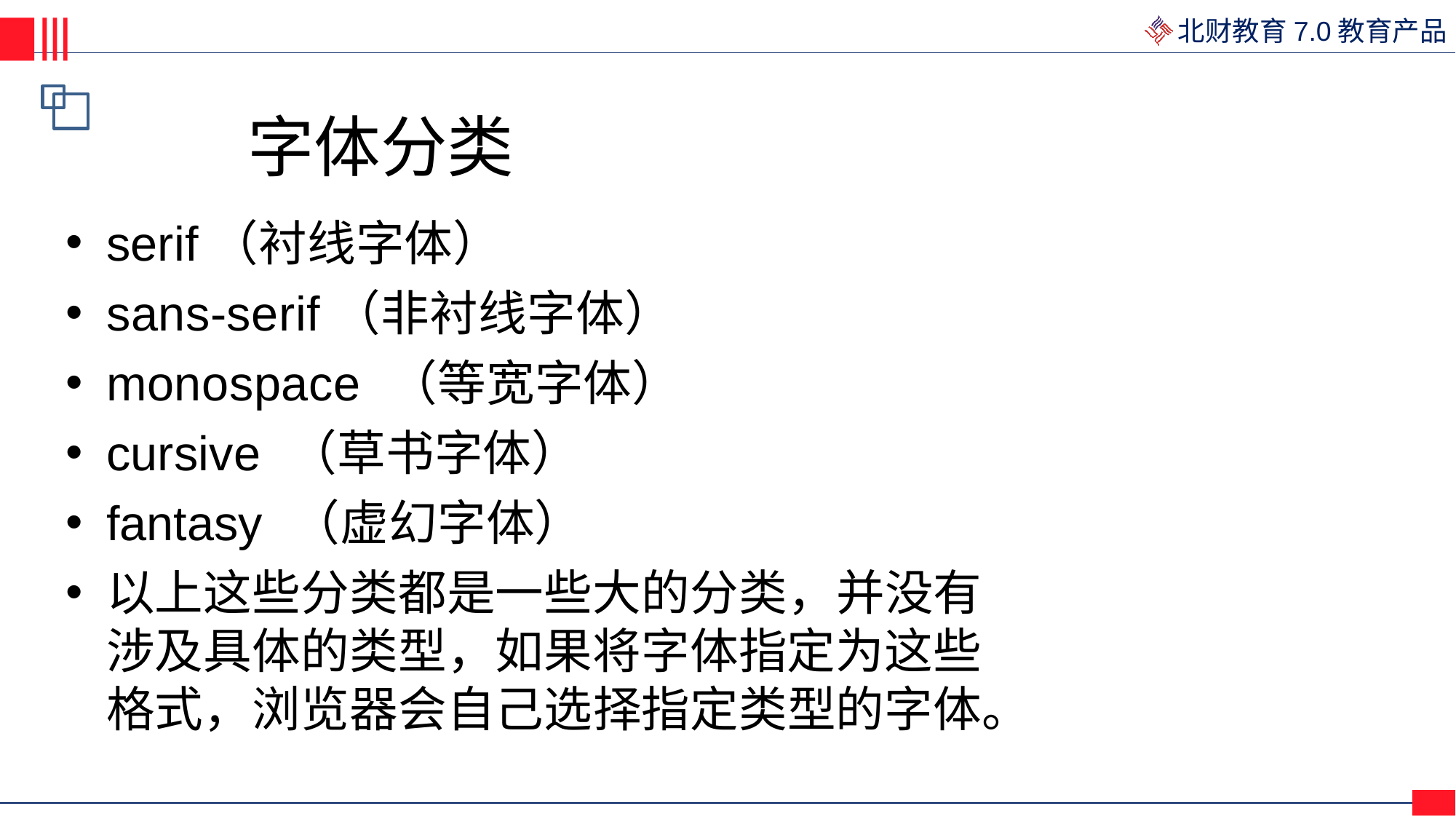

# 字体分类
serif（衬线字体）
sans-serif（非衬线字体）
monospace （等宽字体）
cursive （草书字体）
fantasy （虚幻字体）
以上这些分类都是一些大的分类，并没有 涉及具体的类型，如果将字体指定为这些 格式，浏览器会自己选择指定类型的字体。